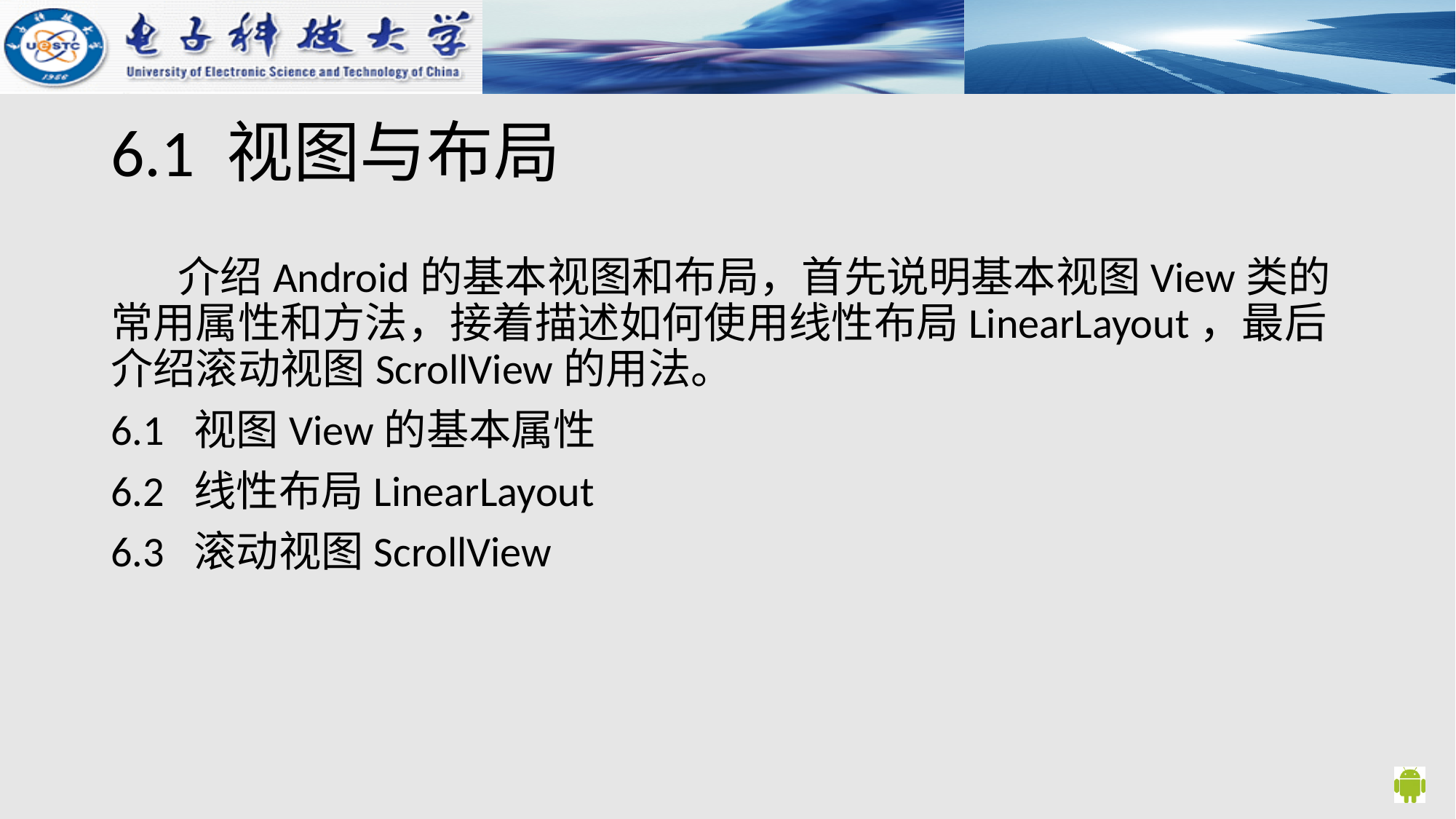

# 6.1 视图与布局
      介绍Android的基本视图和布局，首先说明基本视图View类的常用属性和方法，接着描述如何使用线性布局LinearLayout，最后介绍滚动视图ScrollView的用法。
6.1  视图View的基本属性
6.2  线性布局LinearLayout
6.3  滚动视图ScrollView